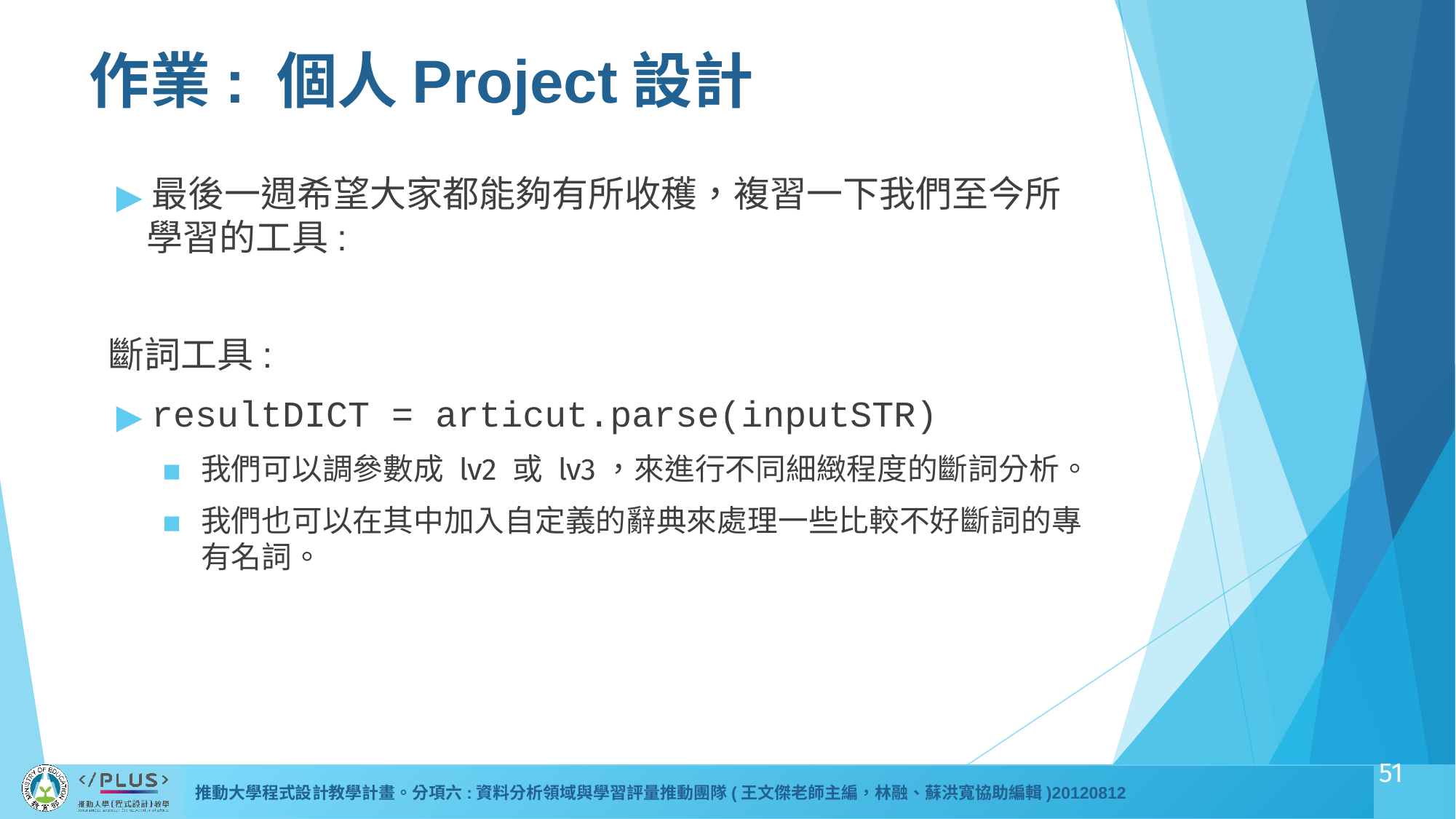

# 作業: 個人Project設計
最後一週希望大家都能夠有所收穫，複習一下我們至今所學習的工具:

斷詞工具:
resultDICT = articut.parse(inputSTR)
我們可以調參數成 lv2 或 lv3，來進行不同細緻程度的斷詞分析。
我們也可以在其中加入自定義的辭典來處理一些比較不好斷詞的專有名詞。

51